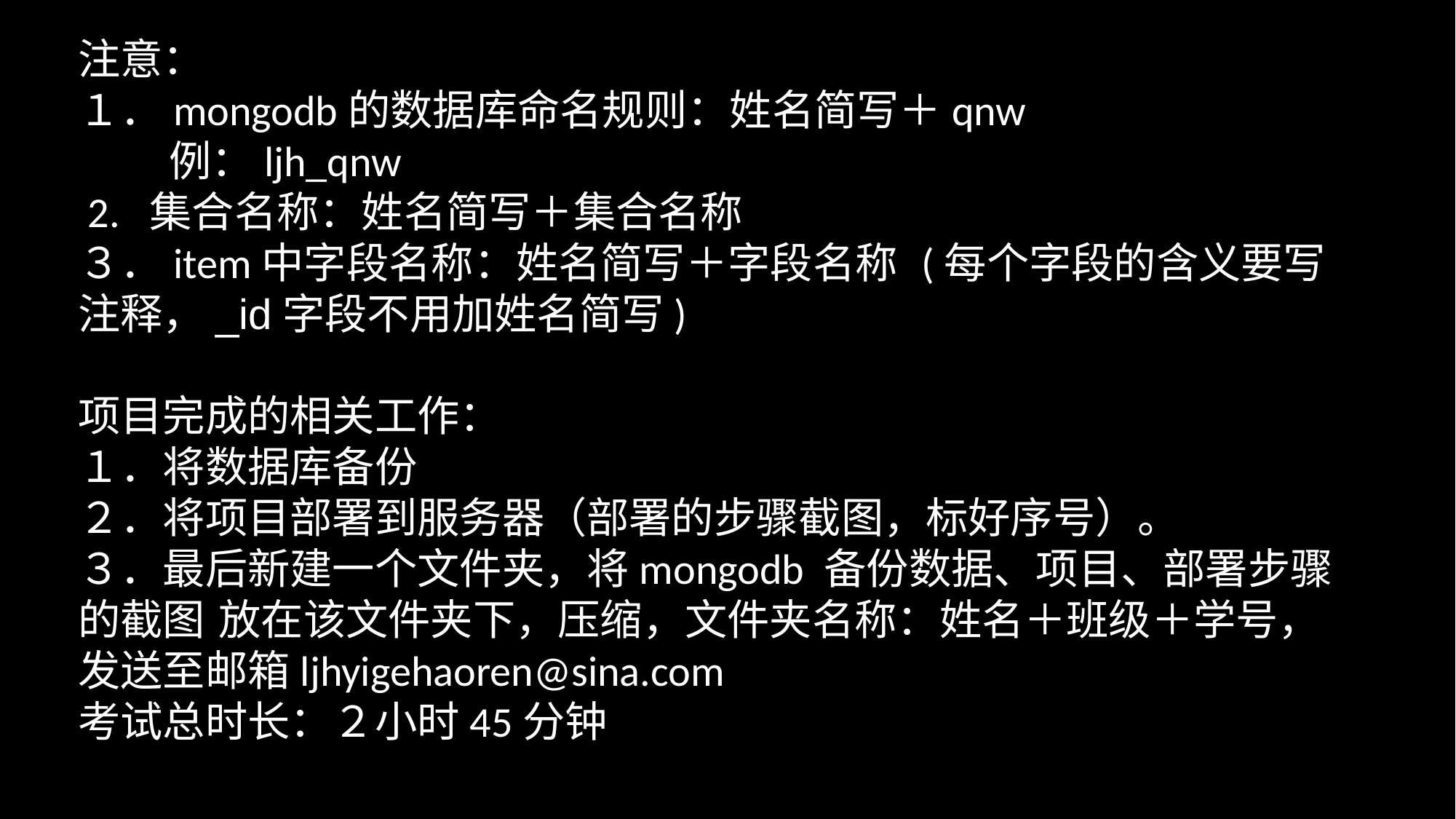

注意：
１．mongodb的数据库命名规则：姓名简写＋qnw
      例：ljh_qnw
 2.  集合名称：姓名简写＋集合名称
３．item中字段名称：姓名简写＋字段名称 (每个字段的含义要写注释，_id字段不用加姓名简写)

项目完成的相关工作：
１．将数据库备份
２．将项目部署到服务器（部署的步骤截图，标好序号）。
３．最后新建一个文件夹，将mongodb 备份数据、项目、部署步骤的截图 放在该文件夹下，压缩，文件夹名称：姓名＋班级＋学号，发送至邮箱ljhyigehaoren@sina.com
考试总时长：２小时45分钟